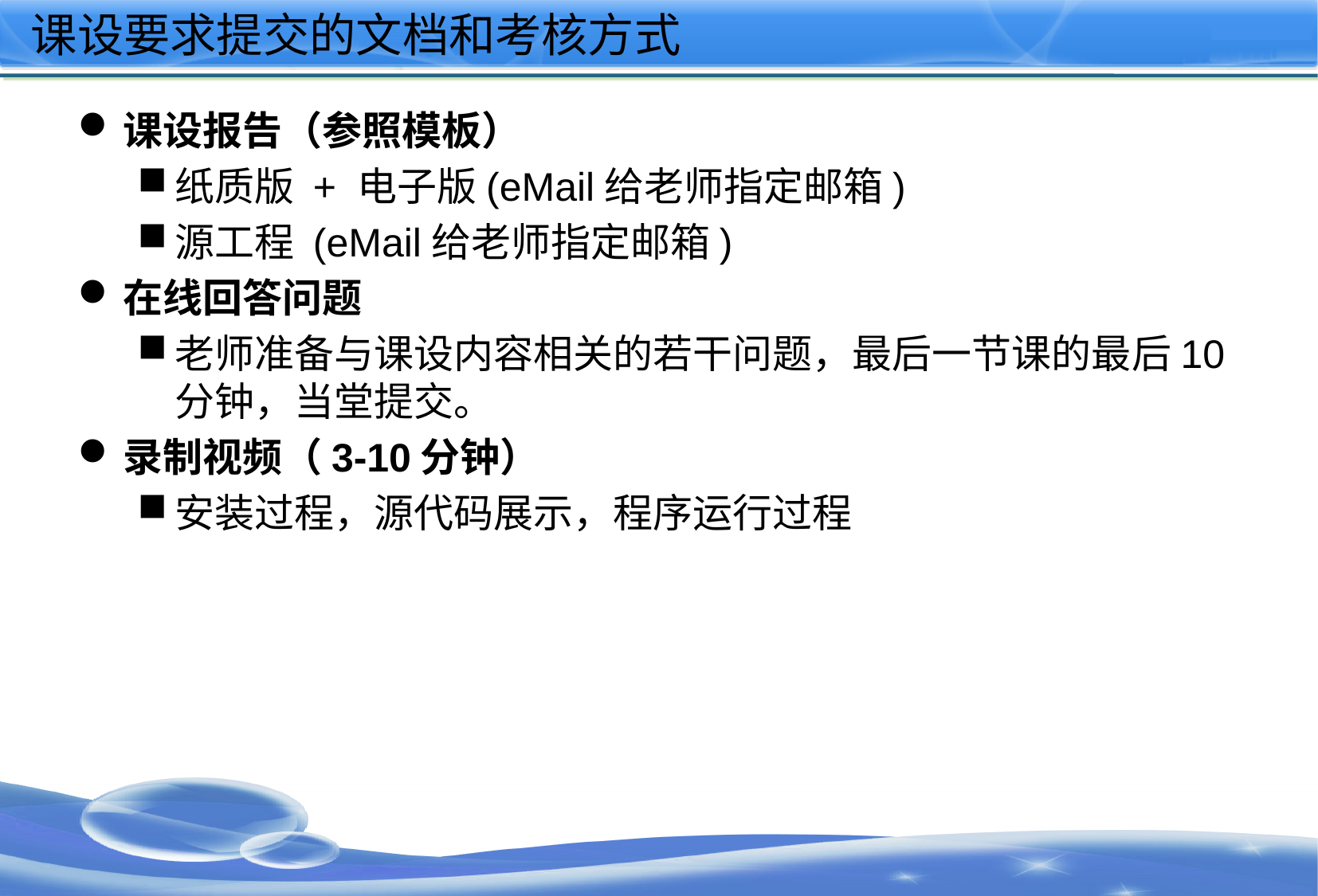

# 课设要求提交的文档和考核方式
课设报告（参照模板）
纸质版 + 电子版(eMail给老师指定邮箱)
源工程 (eMail给老师指定邮箱)
在线回答问题
老师准备与课设内容相关的若干问题，最后一节课的最后10分钟，当堂提交。
录制视频（3-10分钟）
安装过程，源代码展示，程序运行过程